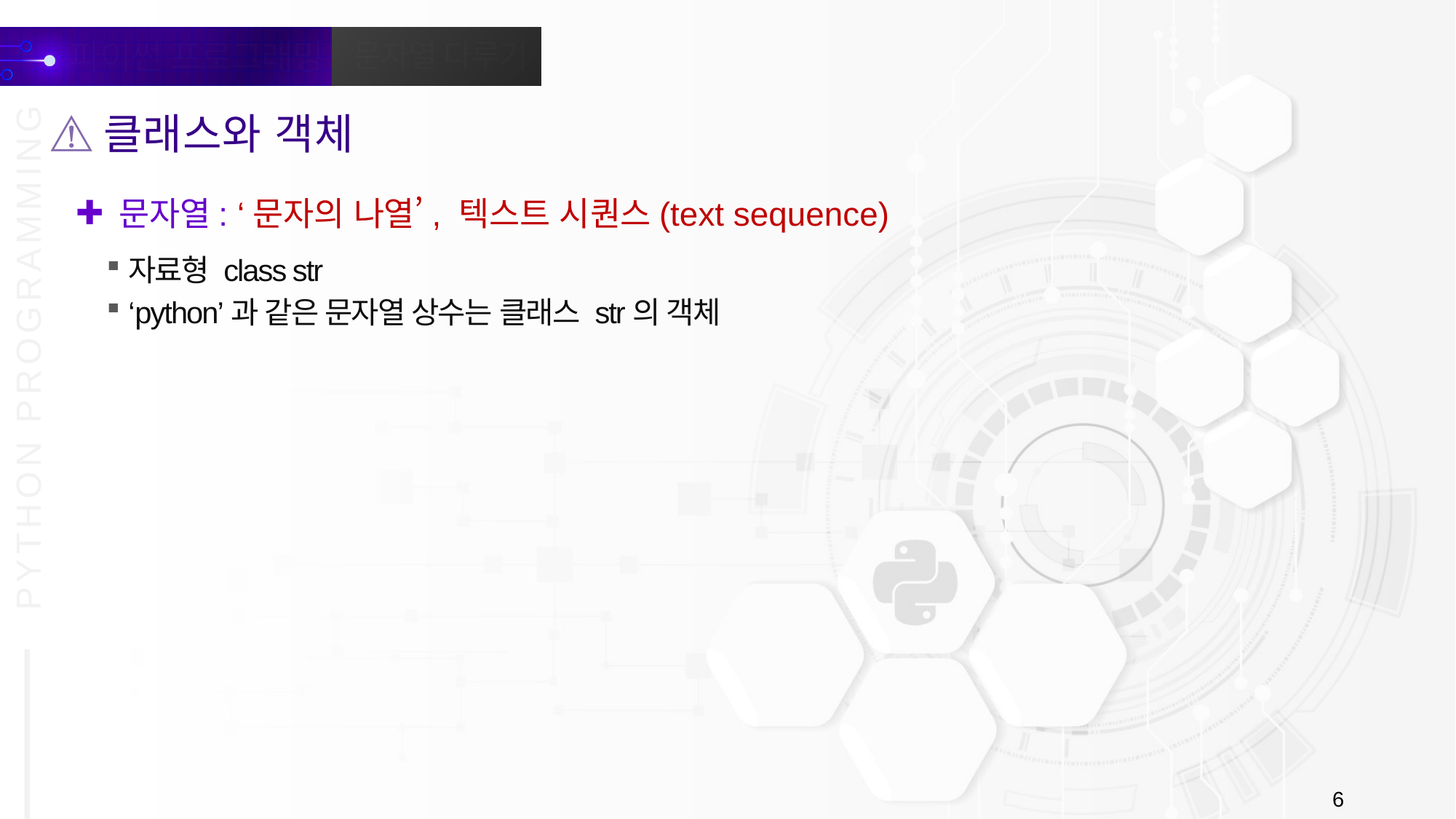

클래스와 객체
문자열: ‘문자의 나열’, 텍스트 시퀀스(text sequence)
자료형 class str
‘python’과 같은 문자열 상수는 클래스 str의 객체
6